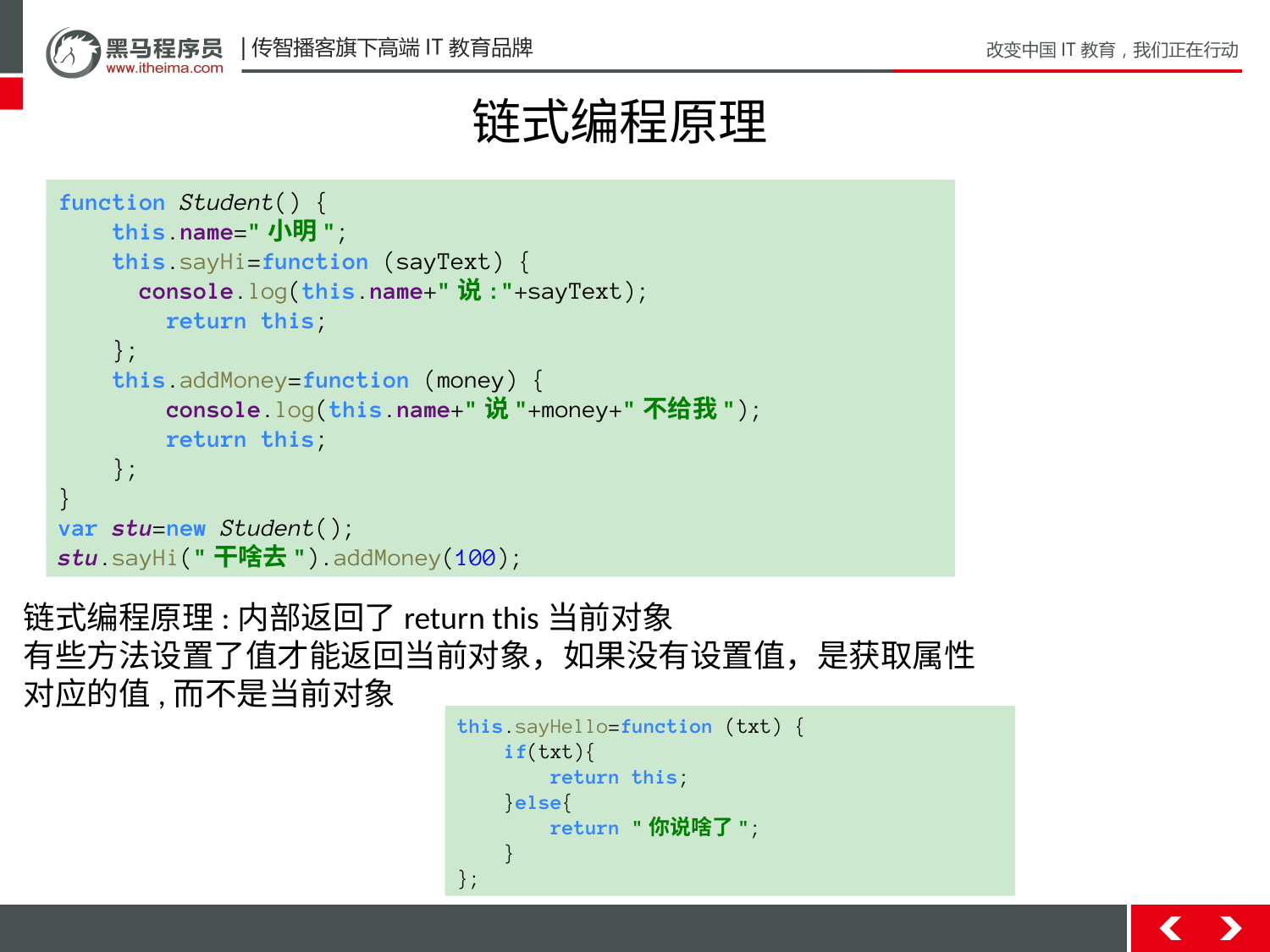

链式编程原理
function Student() {
    this.name="小明";
    this.sayHi=function (sayText) {
      console.log(this.name+"说:"+sayText);
        return this;
    };
    this.addMoney=function (money) {
        console.log(this.name+"说"+money+"不给我");
        return this;
    };
}
var stu=new Student();
stu.sayHi("干啥去").addMoney(100);
链式编程原理:内部返回了return this当前对象
有些方法设置了值才能返回当前对象，如果没有设置值，是获取属性对应的值,而不是当前对象
this.sayHello=function (txt) {
    if(txt){
        return this;
    }else{
        return "你说啥了";
    }
};